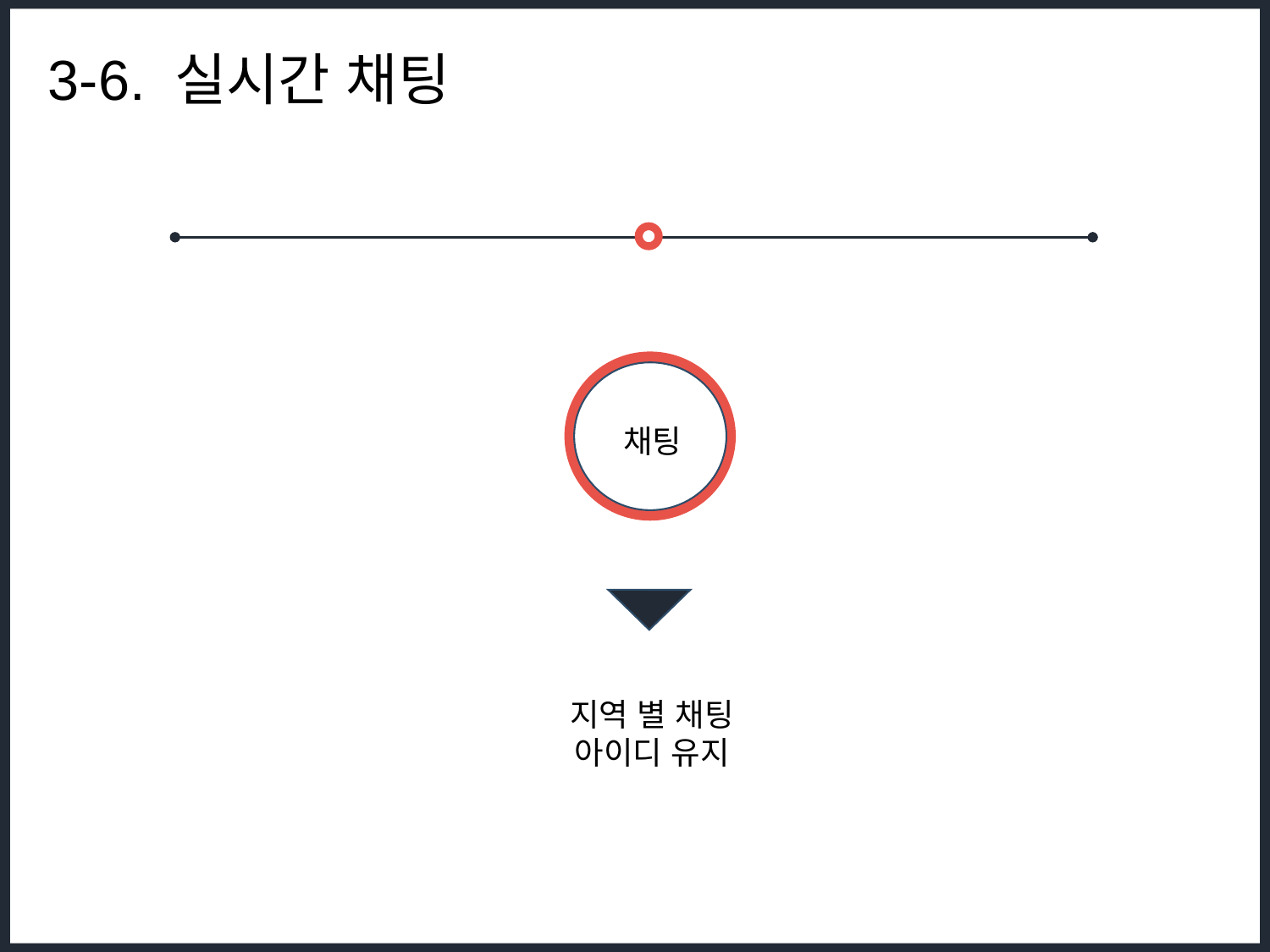

3-6. 실시간 채팅

채팅

지역 별 채팅
아이디 유지